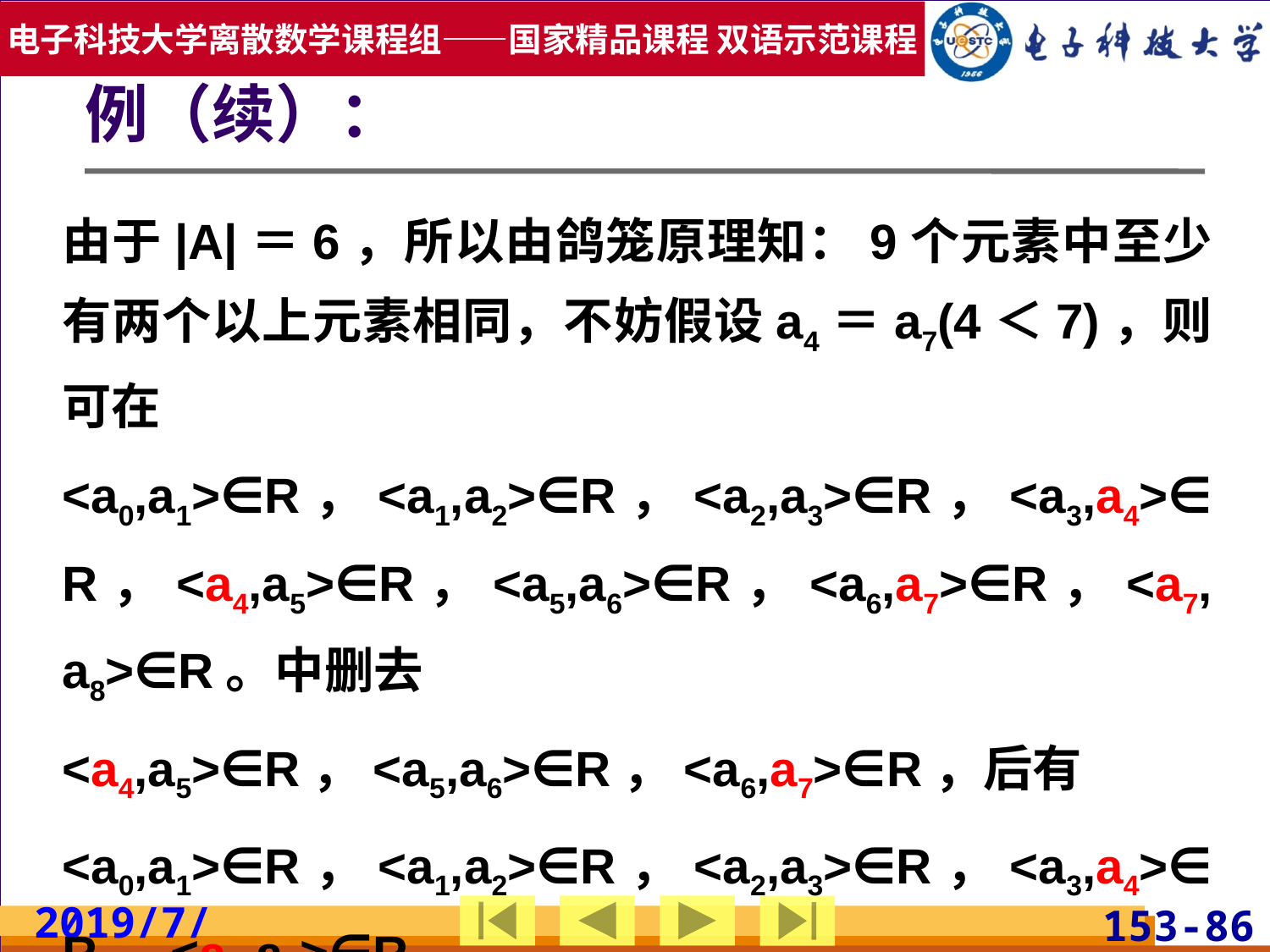

# 例（续）：
由于|A|＝6，所以由鸽笼原理知：9个元素中至少有两个以上元素相同，不妨假设a4＝a7(4＜7)，则可在
<a0,a1>∈R，<a1,a2>∈R，<a2,a3>∈R，<a3,a4>∈R，<a4,a5>∈R，<a5,a6>∈R，<a6,a7>∈R，<a7,a8>∈R。中删去
<a4,a5>∈R，<a5,a6>∈R，<a6,a7>∈R，后有
<a0,a1>∈R，<a1,a2>∈R，<a2,a3>∈R，<a3,a4>∈R，<a7,a8>∈R。
2019/7/3